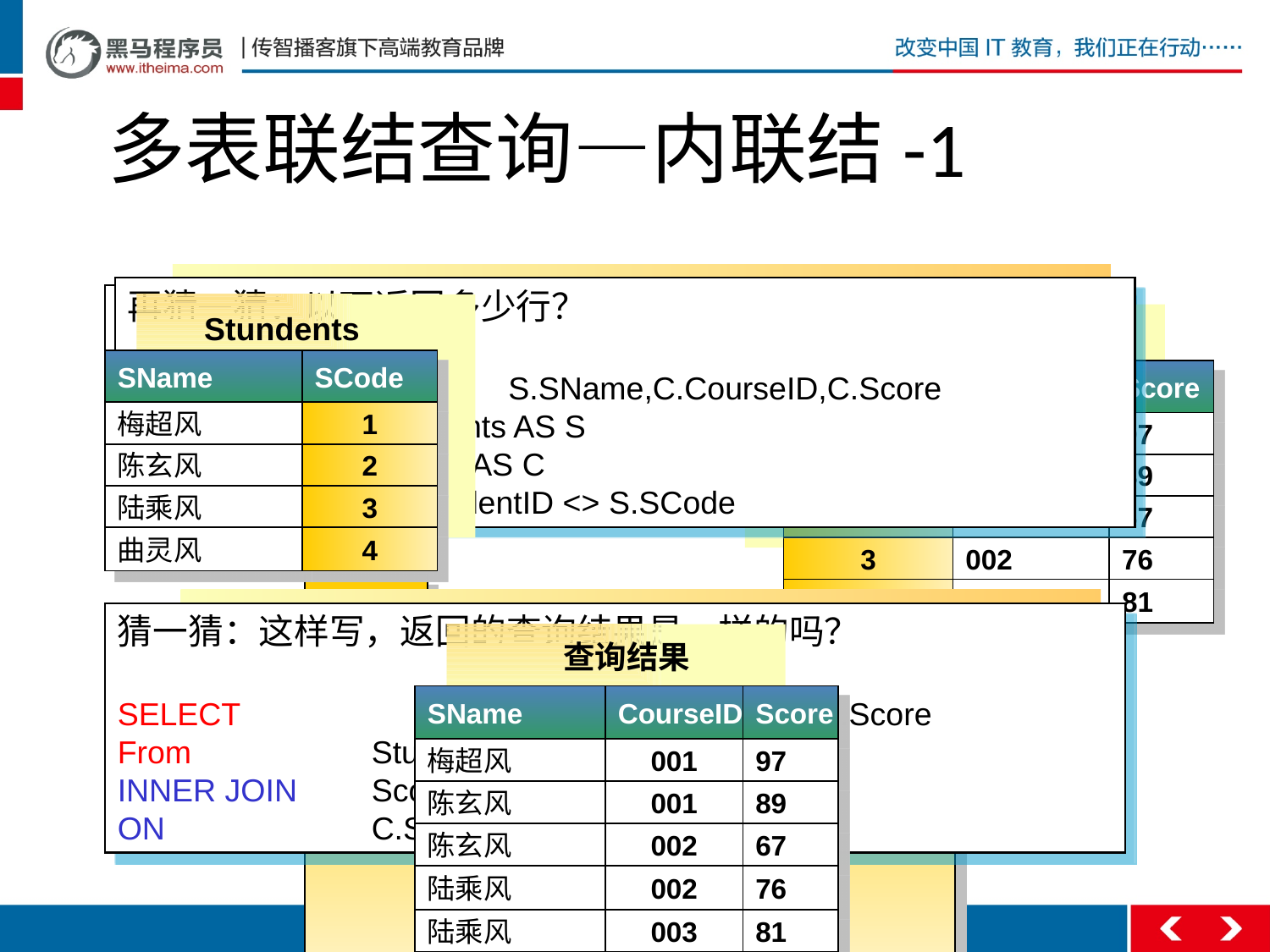

# 多表联结查询—内联结-1

SELECT 	S.SName,C.CourseID,C.Score
From 		Score AS C
INNER JOIN 	Students AS S
ON 		C.StudentID = S.SCode

再猜一猜：以下返回多少行？

SELECT 		S.SName,C.CourseID,C.Score
From 		Students AS S
INNER JOIN 	Score AS C
ON 		C.StudentID <> S.SCode

Stundents
SName
SCode
梅超风
1
陈玄风
2
陆乘风
3
曲灵风
4

Score
StudentsID
CourseID
Score
1
001
97
2
001
89
2
002
67
3
002
76
3
003
81

猜一猜：这样写，返回的查询结果是一样的吗？

SELECT 		S.SName,C.CourseID,C.Score
From 		Students AS S
INNER JOIN 	Score AS C
ON 		C.StudentID = S.SCode

查询结果
SName
CourseID
Score
梅超风
001
97
陈玄风
001
89
陈玄风
002
67
陆乘风
002
76
陆乘风
003
81